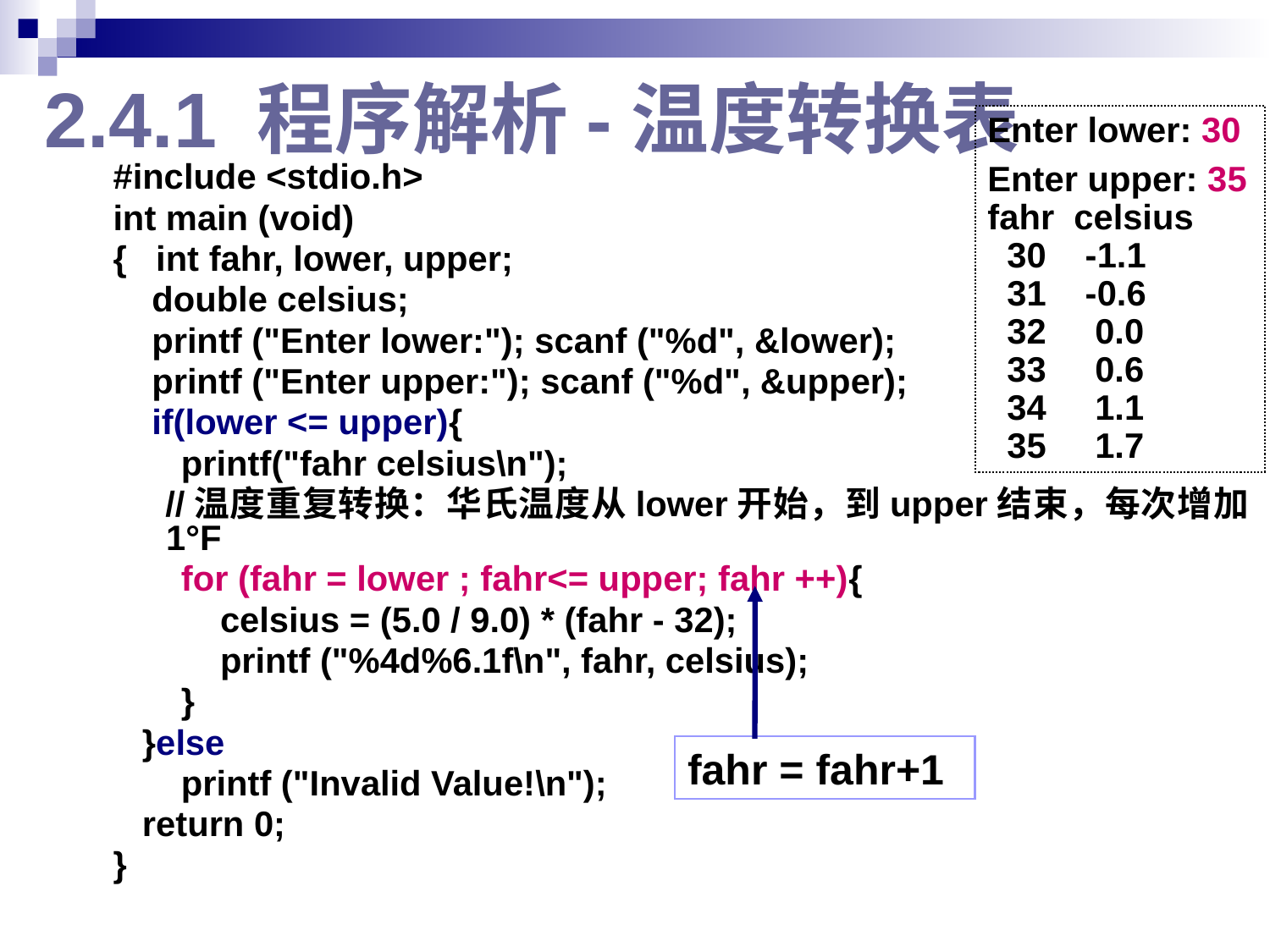

# 2.4.1 程序解析-温度转换表
Enter lower: 30
Enter upper: 35
fahr  celsius
  30    -1.1
  31    -0.6
  32     0.0
  33     0.6
  34     1.1
  35     1.7
#include <stdio.h>
int main (void)
{   int fahr, lower, upper;
    double celsius;
    printf ("Enter lower:"); scanf ("%d", &lower);
    printf ("Enter upper:"); scanf ("%d", &upper);
    if(lower <= upper){
       printf("fahr celsius\n");
     //温度重复转换：华氏温度从lower开始，到upper结束，每次增加1°F
       for (fahr = lower ; fahr<= upper; fahr ++){
           celsius = (5.0 / 9.0) * (fahr - 32);
           printf ("%4d%6.1f\n", fahr, celsius);
       }
   }else
       printf ("Invalid Value!\n");
   return 0;
}

fahr = fahr+1